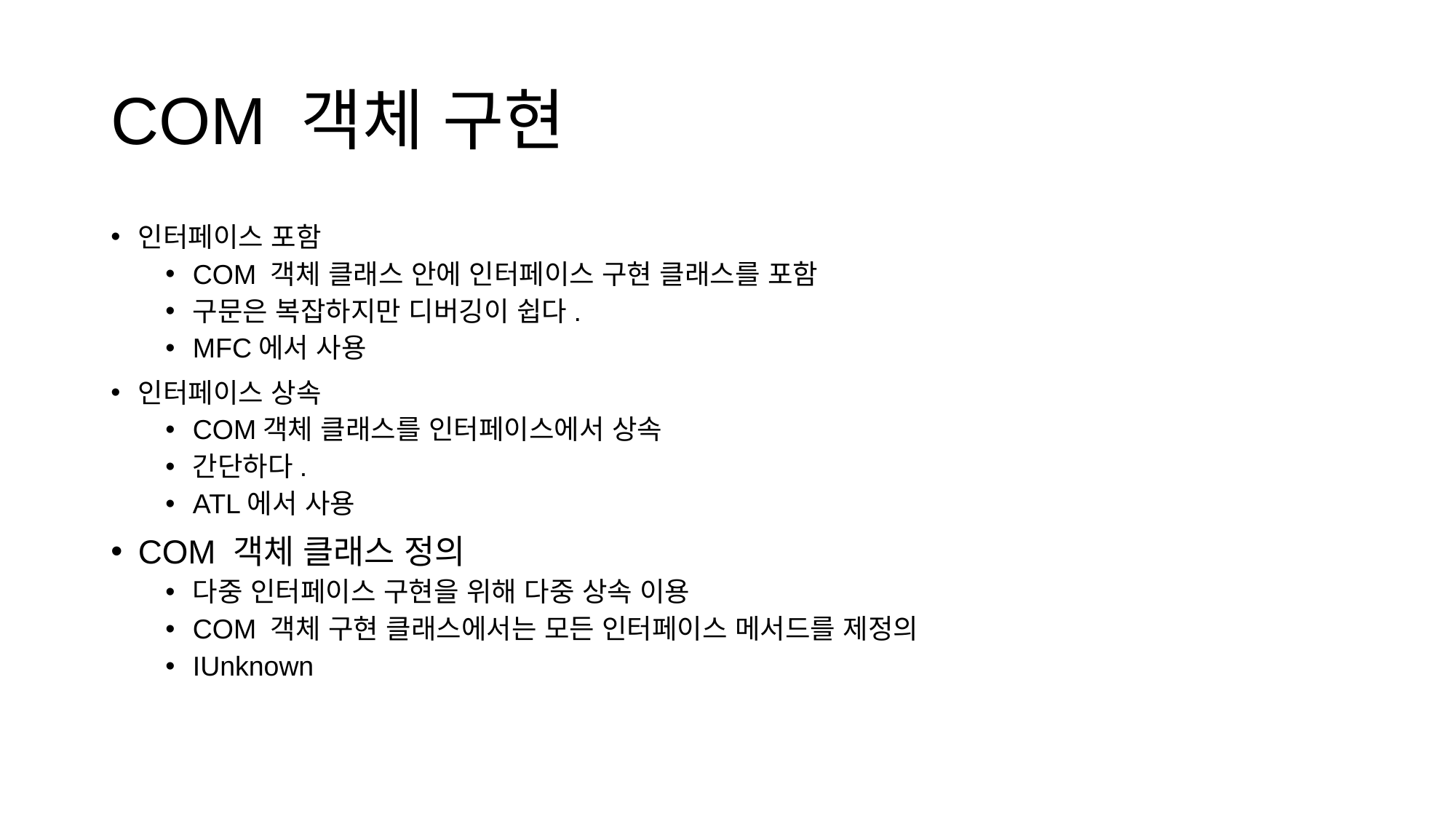

# COM 객체 구현
인터페이스 포함
COM 객체 클래스 안에 인터페이스 구현 클래스를 포함
구문은 복잡하지만 디버깅이 쉽다.
MFC에서 사용
인터페이스 상속
COM객체 클래스를 인터페이스에서 상속
간단하다.
ATL에서 사용
COM 객체 클래스 정의
다중 인터페이스 구현을 위해 다중 상속 이용
COM 객체 구현 클래스에서는 모든 인터페이스 메서드를 제정의
IUnknown